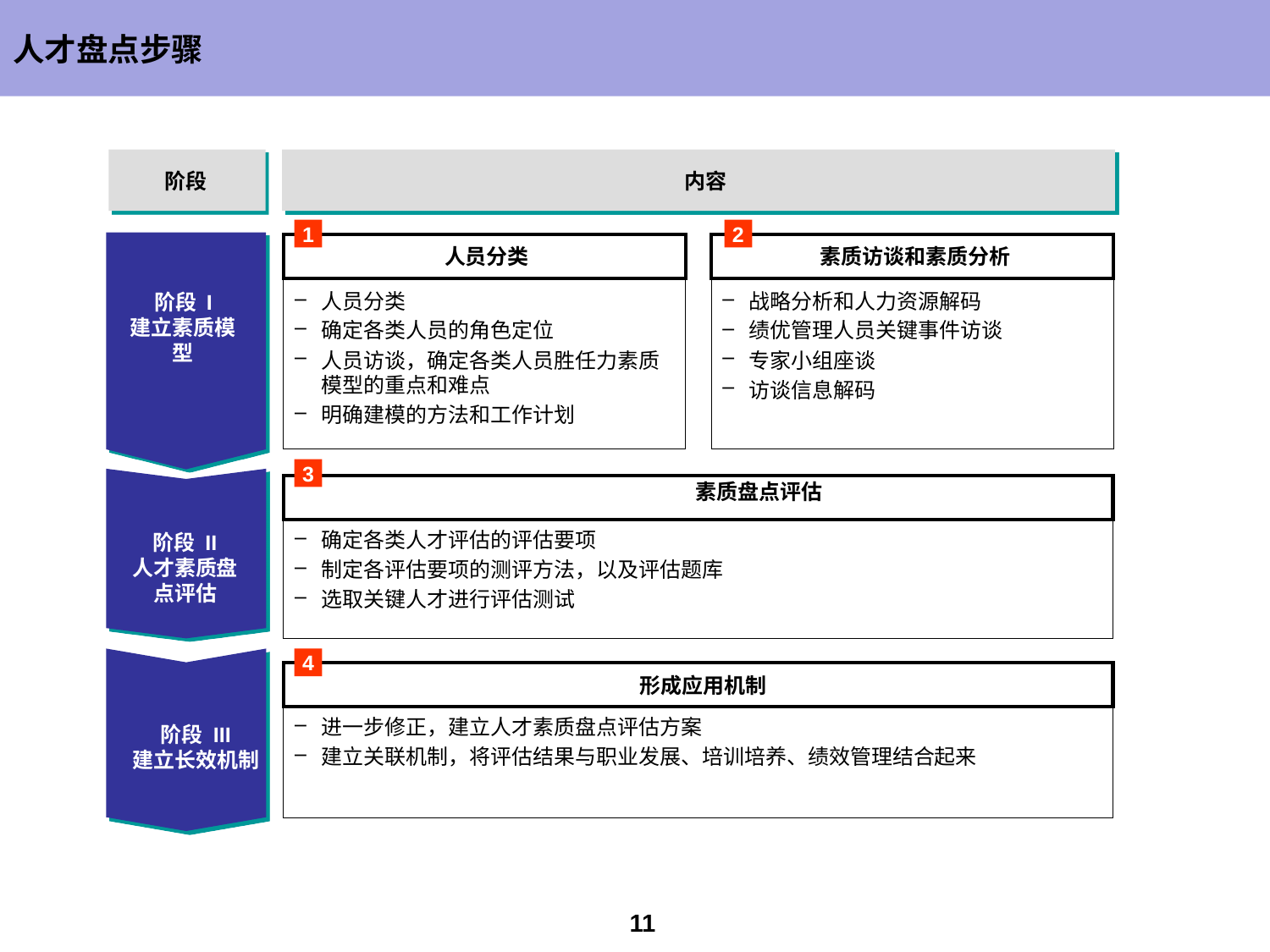

# 人才盘点步骤

阶段
内容
1
2

人员分类
素质访谈和素质分析

人员分类
确定各类人员的角色定位
人员访谈，确定各类人员胜任力素质模型的重点和难点
明确建模的方法和工作计划
战略分析和人力资源解码
绩优管理人员关键事件访谈
专家小组座谈
访谈信息解码
阶段 I
建立素质模型
3

素质盘点评估
确定各类人才评估的评估要项
制定各评估要项的测评方法，以及评估题库
选取关键人才进行评估测试

阶段 II
人才素质盘点评估
4

形成应用机制
进一步修正，建立人才素质盘点评估方案
建立关联机制，将评估结果与职业发展、培训培养、绩效管理结合起来
阶段 III
建立长效机制